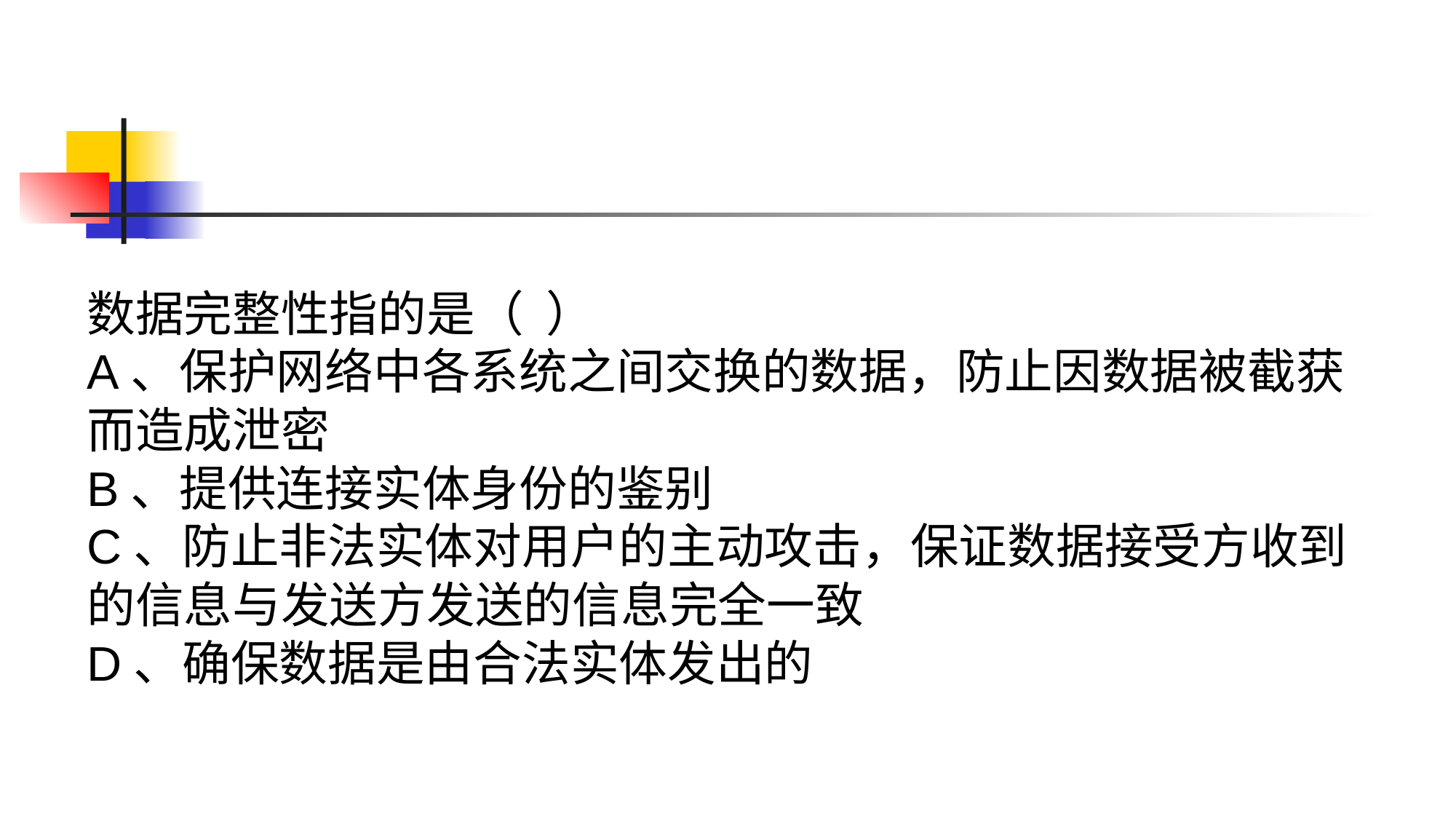

数据完整性指的是（  ）
A、保护网络中各系统之间交换的数据，防止因数据被截获而造成泄密
B、提供连接实体身份的鉴别
C、防止非法实体对用户的主动攻击，保证数据接受方收到的信息与发送方发送的信息完全一致
D、确保数据是由合法实体发出的